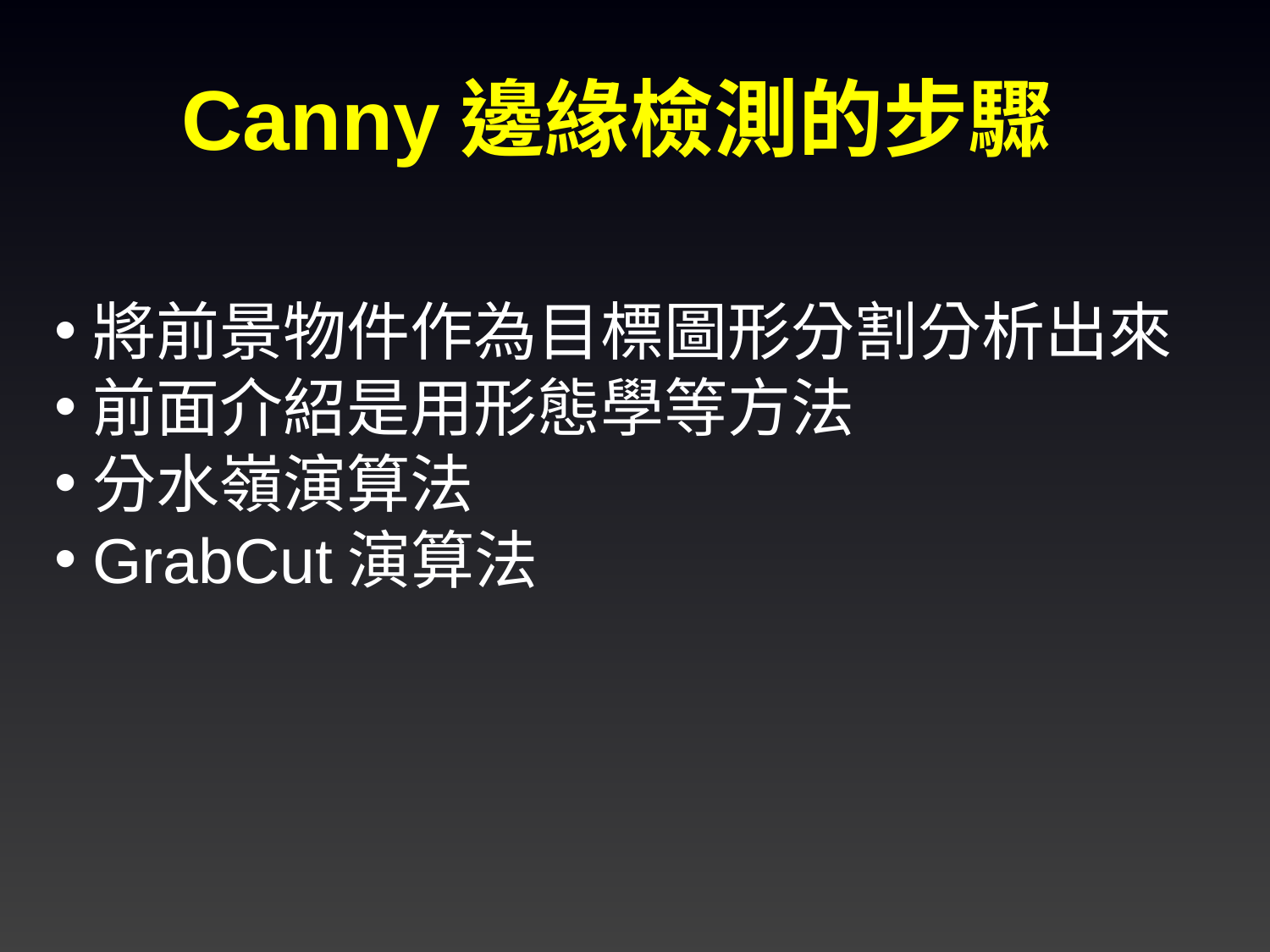

Canny邊緣檢測的步驟
將前景物件作為目標圖形分割分析出來
前面介紹是用形態學等方法
分水嶺演算法
GrabCut演算法